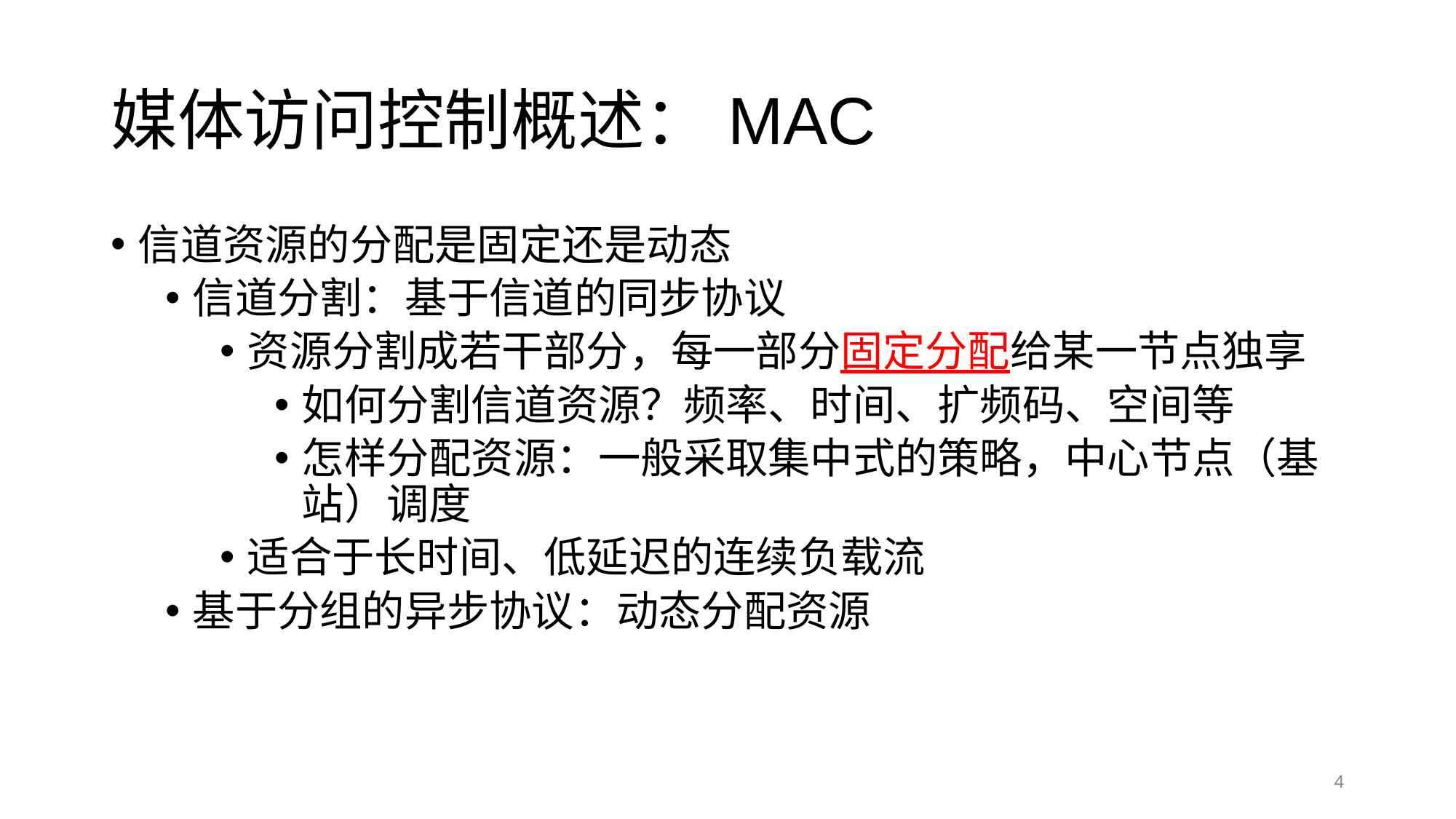

# 媒体访问控制概述：MAC
信道资源的分配是固定还是动态
信道分割：基于信道的同步协议
资源分割成若干部分，每一部分固定分配给某一节点独享
如何分割信道资源？频率、时间、扩频码、空间等
怎样分配资源：一般采取集中式的策略，中心节点（基站）调度
适合于长时间、低延迟的连续负载流
基于分组的异步协议：动态分配资源
4